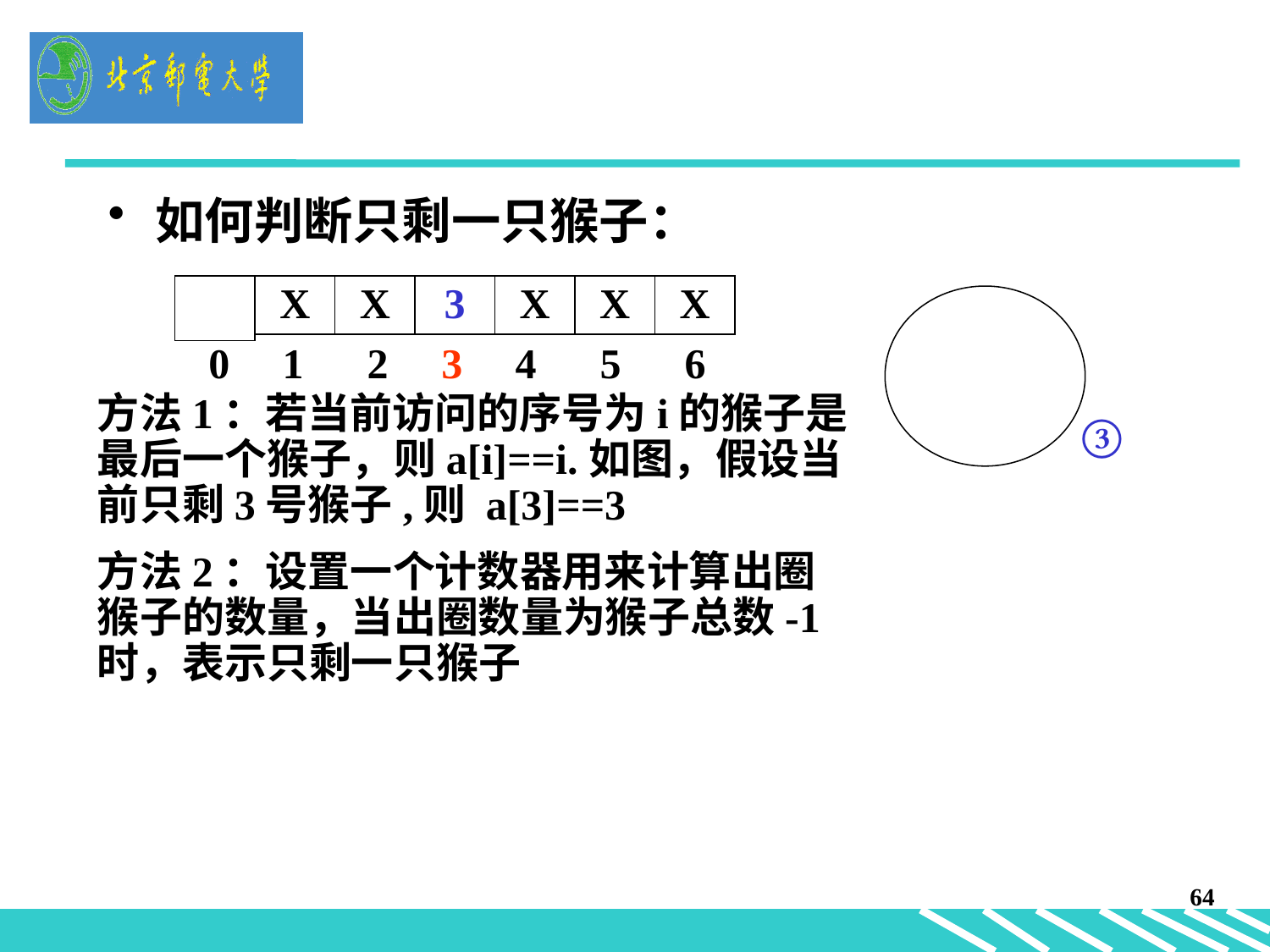

#
如何判断只剩一只猴子：

X
X
3
X
X
X
  0     1      2     3     4      5      6

方法1：若当前访问的序号为i的猴子是最后一个猴子，则a[i]==i.如图，假设当前只剩3号猴子,则 a[3]==3
方法2：设置一个计数器用来计算出圈猴子的数量，当出圈数量为猴子总数-1时，表示只剩一只猴子

③
64